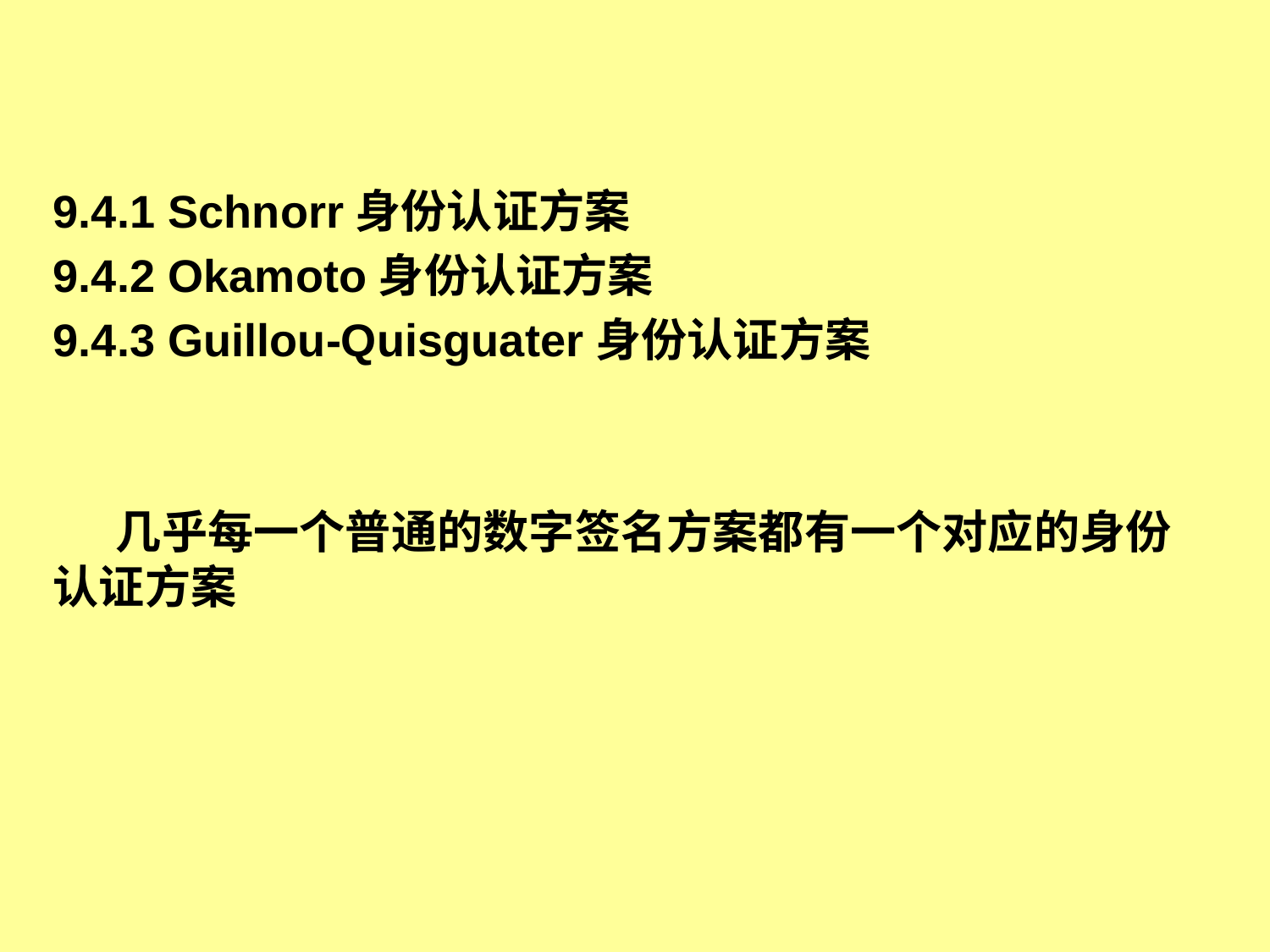

#
9.4.1 Schnorr身份认证方案
9.4.2 Okamoto身份认证方案
9.4.3 Guillou-Quisguater身份认证方案

     几乎每一个普通的数字签名方案都有一个对应的身份认证方案